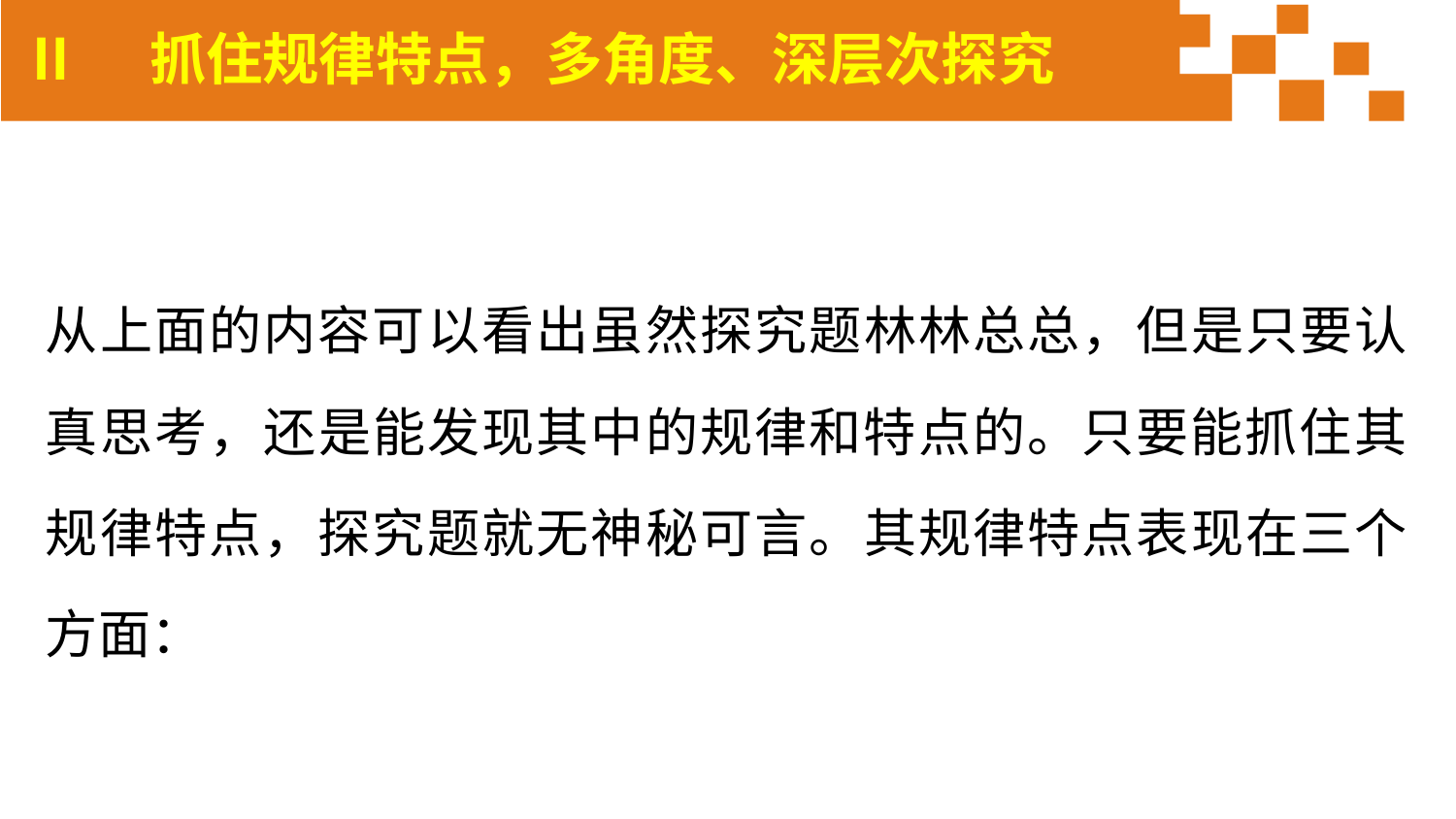

Ⅱ　抓住规律特点，多角度、深层次探究
从上面的内容可以看出虽然探究题林林总总，但是只要认真思考，还是能发现其中的规律和特点的。只要能抓住其规律特点，探究题就无神秘可言。其规律特点表现在三个方面：